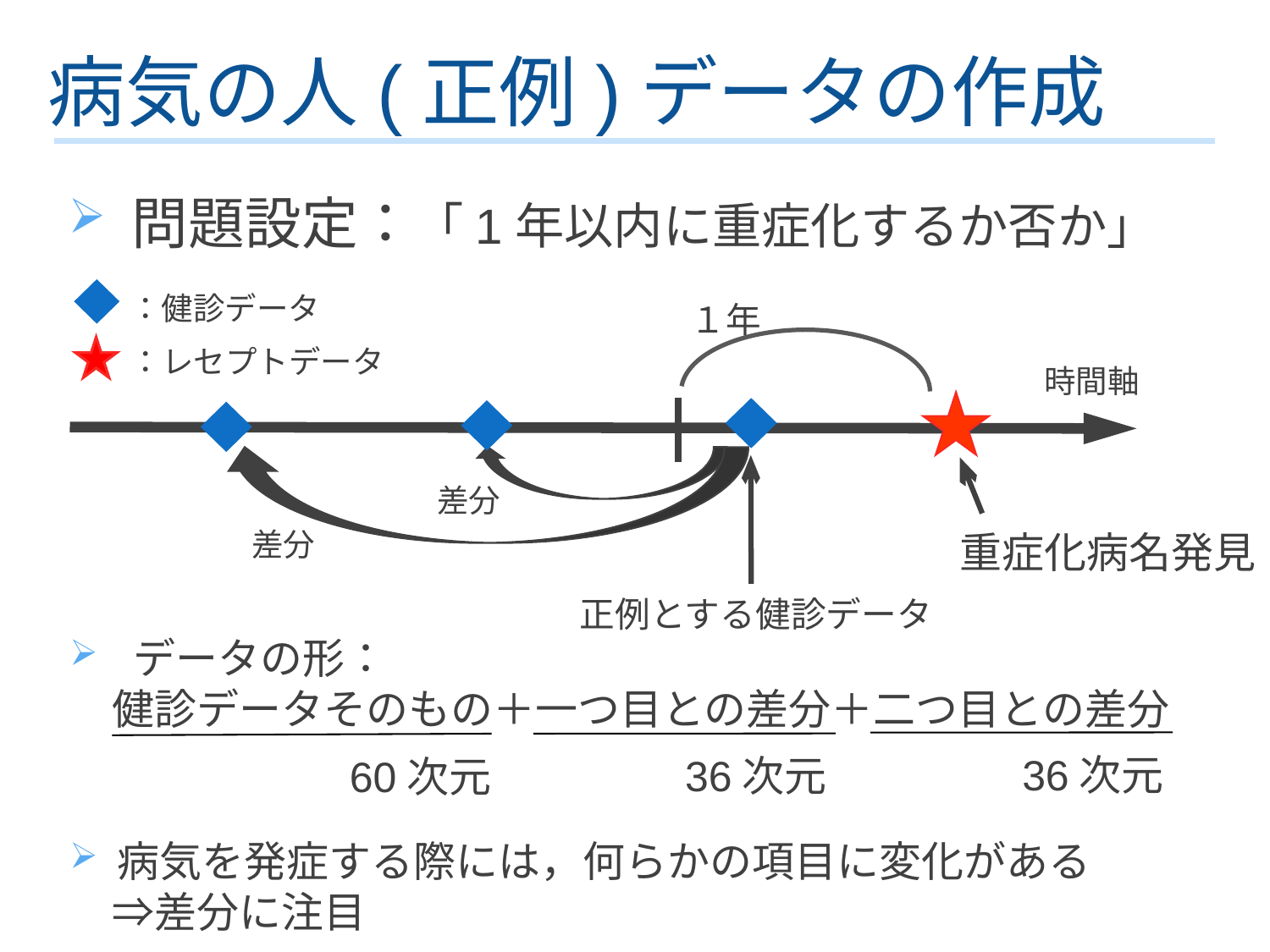

病気の人(正例)データの作成
問題設定：「1年以内に重症化するか否か」

：健診データ
１年

：レセプトデータ

時間軸

差分
差分
重症化病名発見
正例とする健診データ
データの形：
　健診データそのもの＋一つ目との差分＋二つ目との差分

病気を発症する際には，何らかの項目に変化がある
　⇒差分に注目
36次元
36次元
60次元